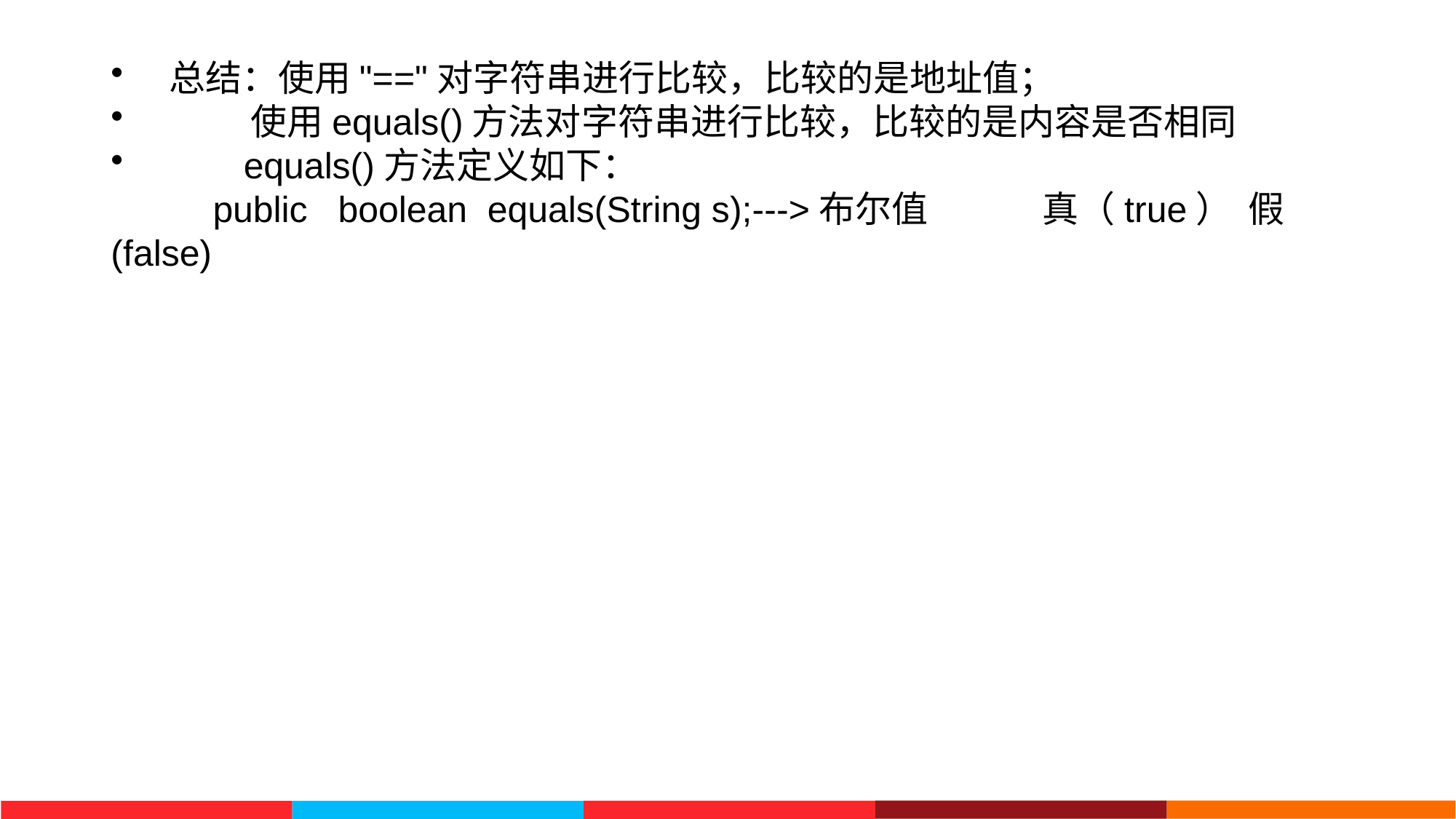

# 总结：使用"=="对字符串进行比较，比较的是地址值；
           使用equals()方法对字符串进行比较，比较的是内容是否相同
         equals()方法定义如下：
          public   boolean  equals(String s);--->布尔值              真（true）  假(false)